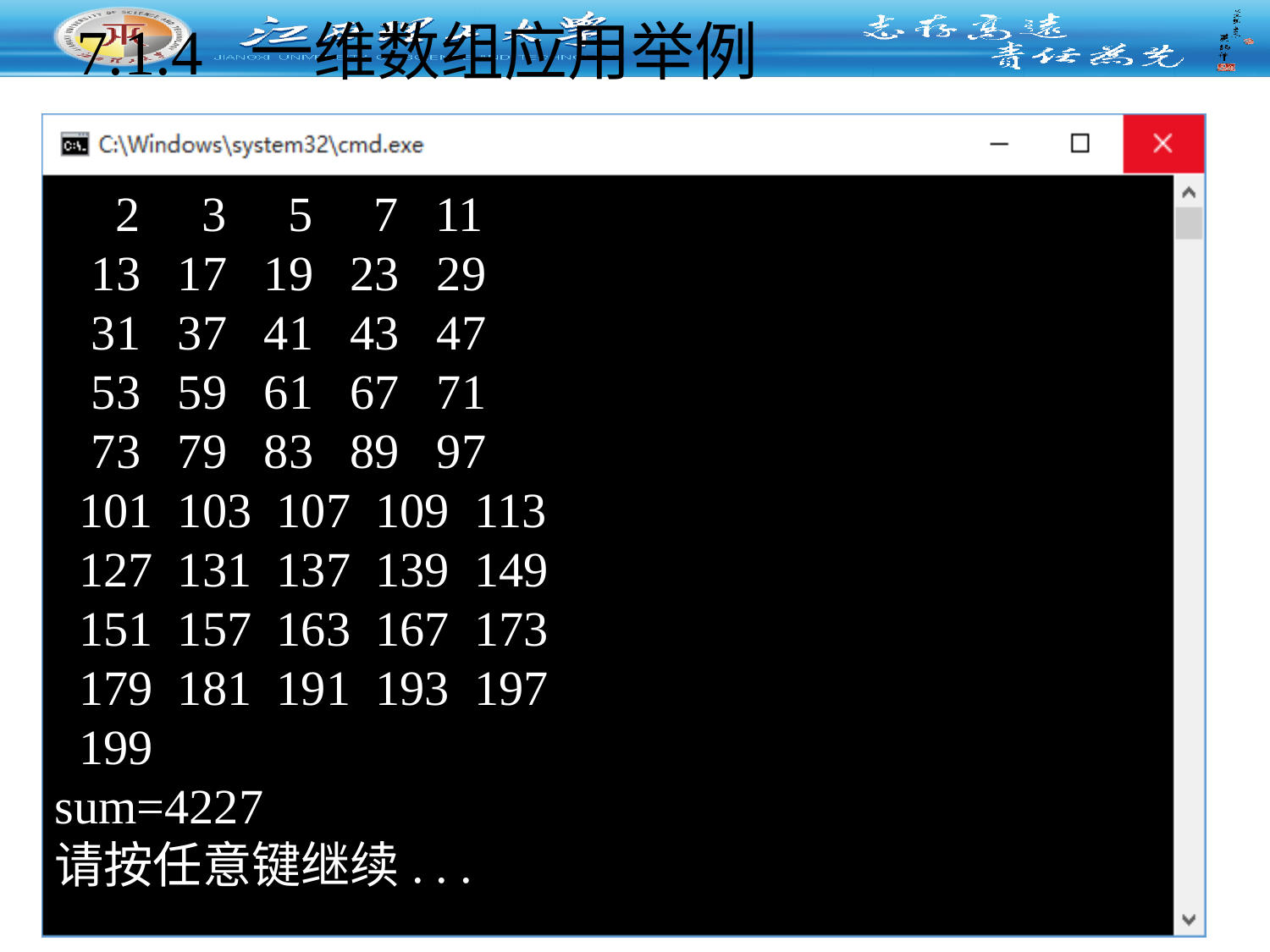

# 7.1.4  一维数组应用举例
     2     3     5     7   11
   13   17   19   23   29
   31   37   41   43   47
   53   59   61   67   71
   73   79   83   89   97
  101  103  107  109  113
  127  131  137  139  149
  151  157  163  167  173
  179  181  191  193  197
  199
sum=4227
请按任意键继续. . .